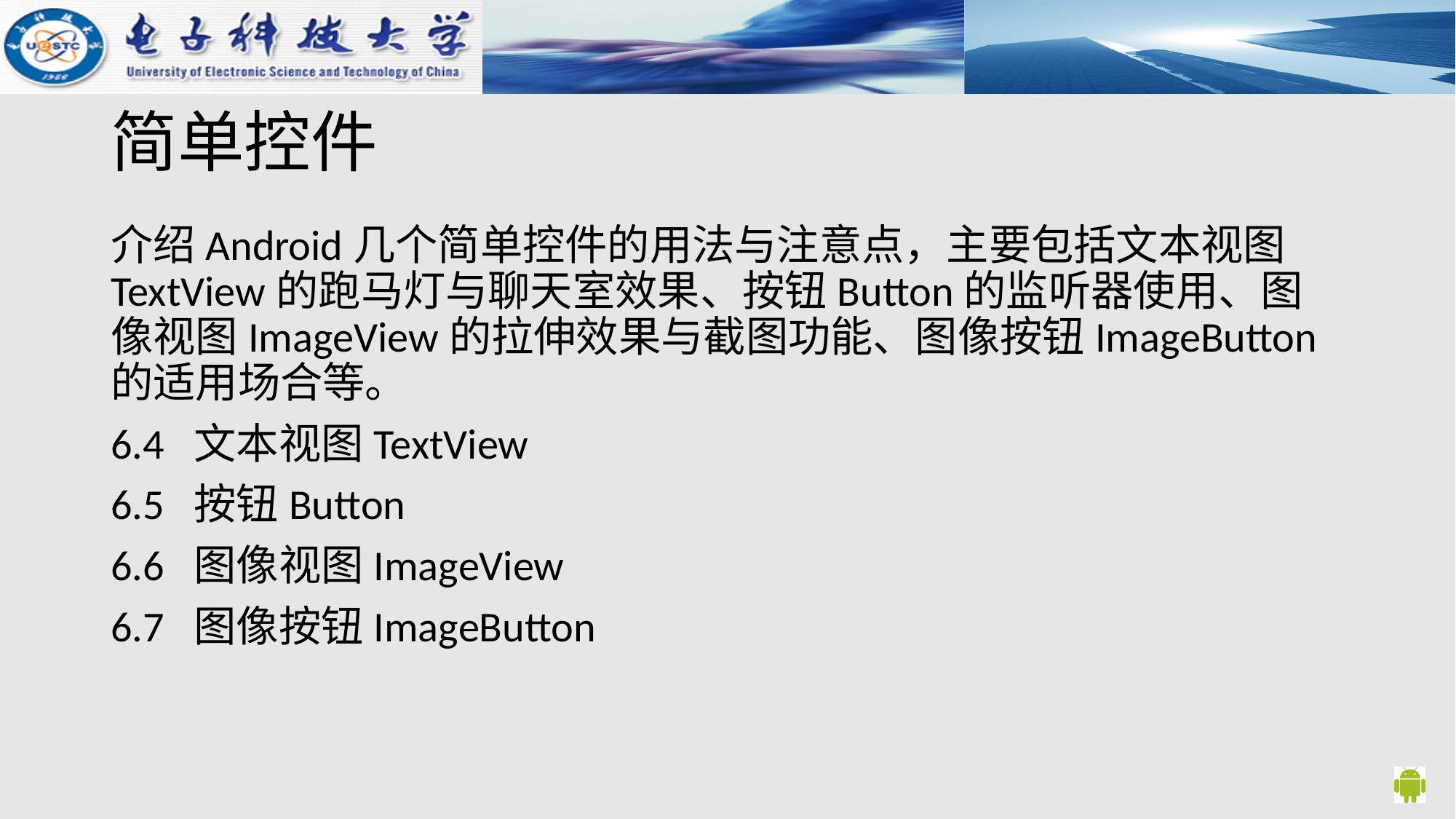

# 简单控件
介绍Android几个简单控件的用法与注意点，主要包括文本视图TextView的跑马灯与聊天室效果、按钮Button的监听器使用、图像视图ImageView的拉伸效果与截图功能、图像按钮ImageButton的适用场合等。
6.4  文本视图TextView
6.5  按钮Button
6.6  图像视图ImageView
6.7  图像按钮ImageButton